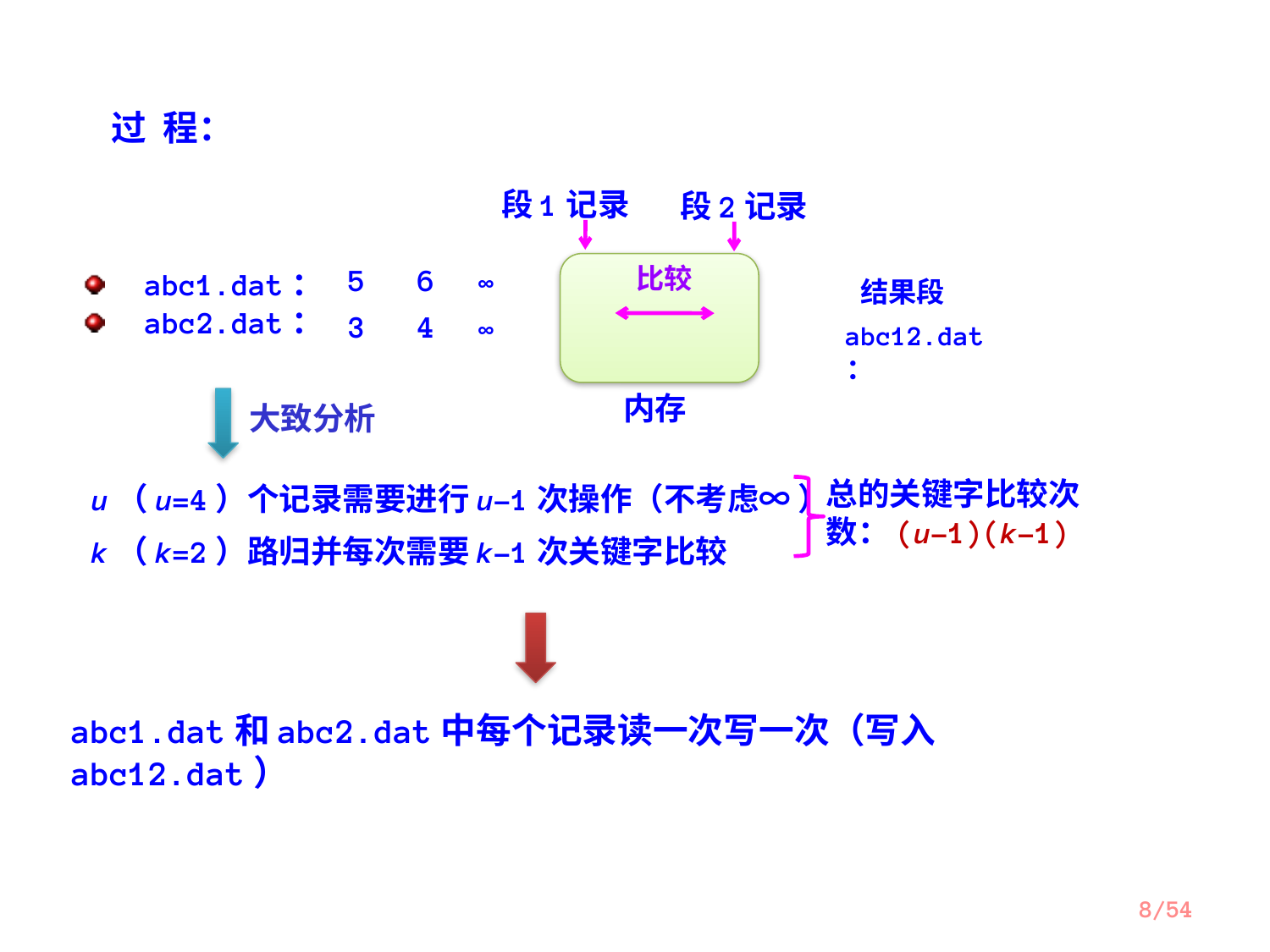

过  程：
段1记录
段2记录

abc1.dat：
abc2.dat：
5
6
∞
比较
结果段
3
4
∞
abc12.dat：
内存

大致分析
u（u=4）个记录需要进行u-1次操作（不考虑∞ ）
k（k=2）路归并每次需要k-1次关键字比较
总的关键字比较次数：(u-1)(k-1)

abc1.dat和abc2.dat中每个记录读一次写一次（写入abc12.dat）
8/54